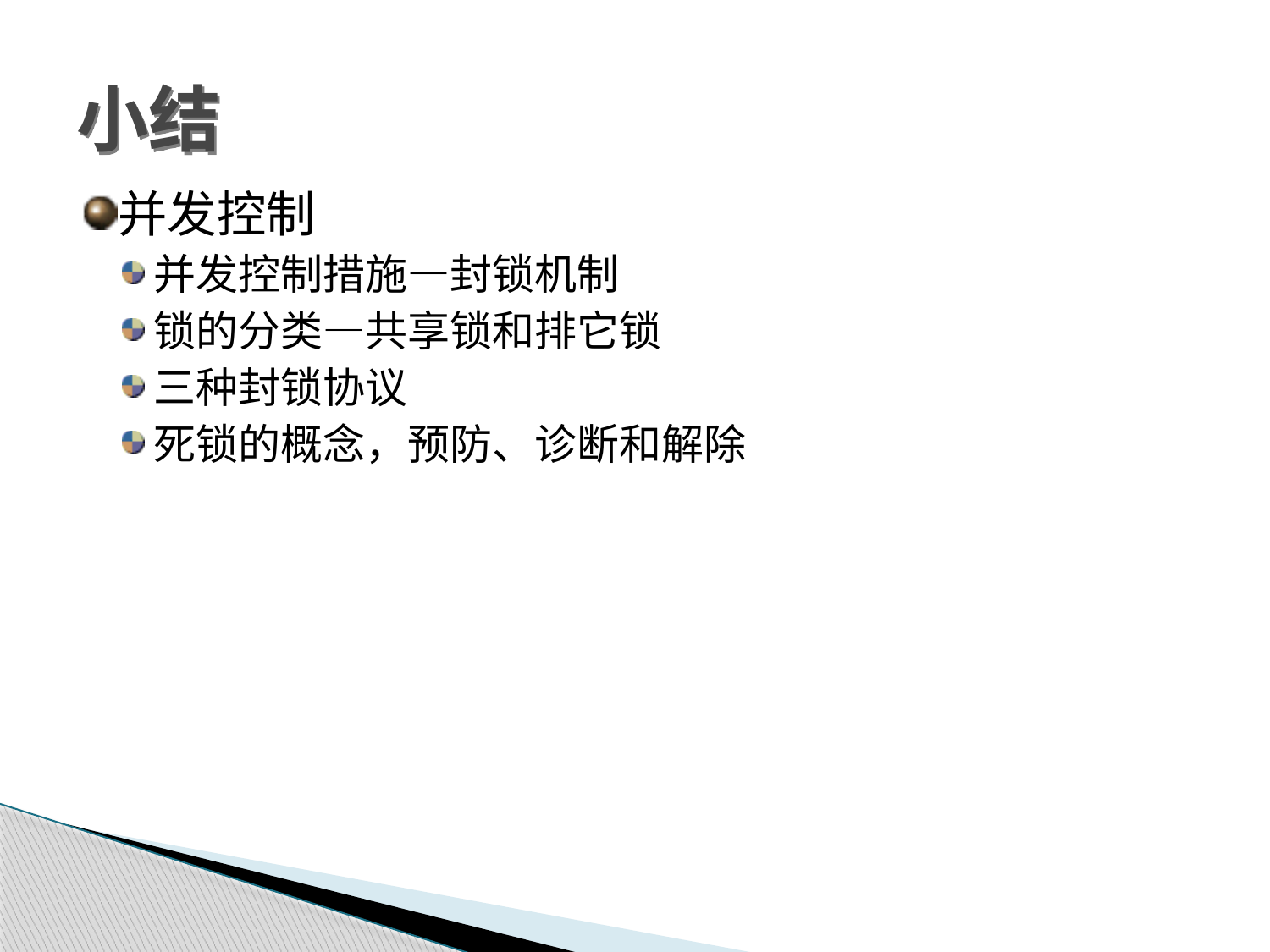

# 小结
并发控制
并发控制措施—封锁机制
锁的分类—共享锁和排它锁
三种封锁协议
死锁的概念，预防、诊断和解除